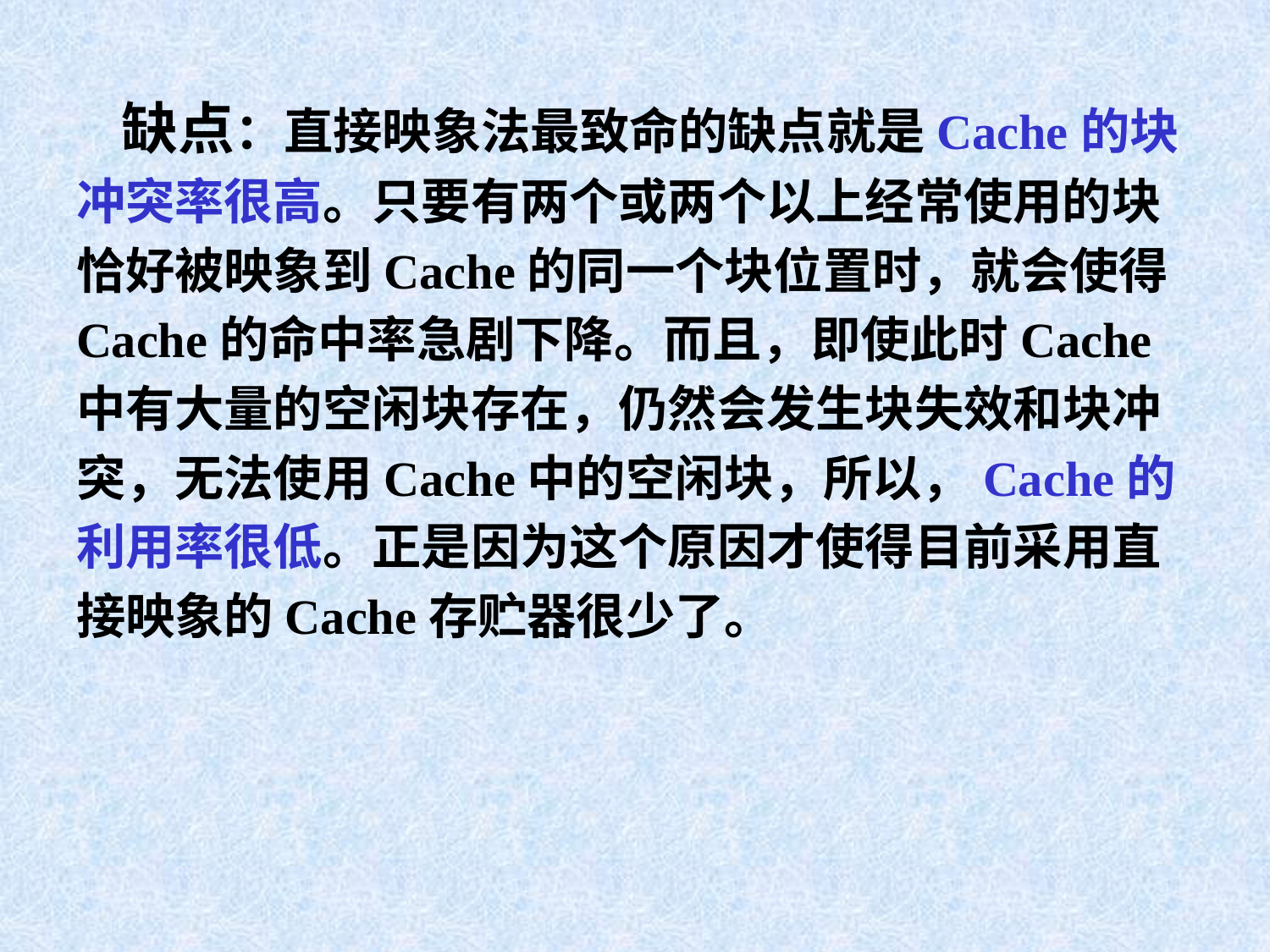

缺点：直接映象法最致命的缺点就是Cache的块
冲突率很高。只要有两个或两个以上经常使用的块
恰好被映象到Cache的同一个块位置时，就会使得
Cache的命中率急剧下降。而且，即使此时Cache
中有大量的空闲块存在，仍然会发生块失效和块冲
突，无法使用Cache中的空闲块，所以，Cache的
利用率很低。正是因为这个原因才使得目前采用直
接映象的Cache存贮器很少了。